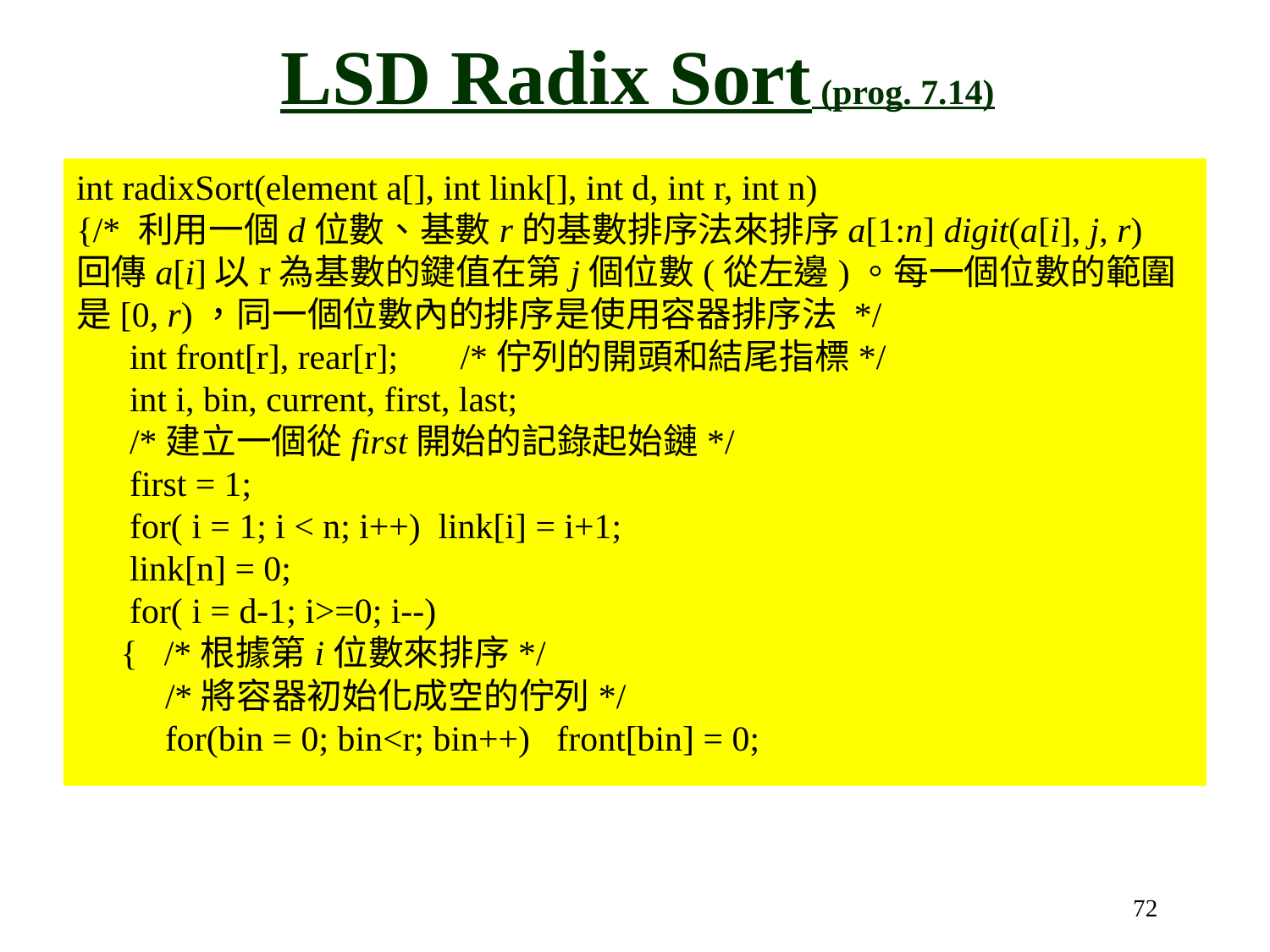

LSD Radix Sort (prog. 7.14)
int radixSort(element a[], int link[], int d, int r, int n)
{/* 利用一個d位數、基數r的基數排序法來排序a[1:n] digit(a[i], j, r) 回傳a[i]以r為基數的鍵值在第j個位數(從左邊)。每一個位數的範圍是[0, r)，同一個位數內的排序是使用容器排序法 */
      int front[r], rear[r];       /*佇列的開頭和結尾指標*/
      int i, bin, current, first, last;
      /*建立一個從first開始的記錄起始鏈*/
      first = 1;
      for( i = 1; i < n; i++)  link[i] = i+1;
      link[n] = 0;
      for( i = d-1; i>=0; i--)
     {   /*根據第i位數來排序*/
          /*將容器初始化成空的佇列*/
          for(bin = 0; bin<r; bin++)   front[bin] = 0;
72